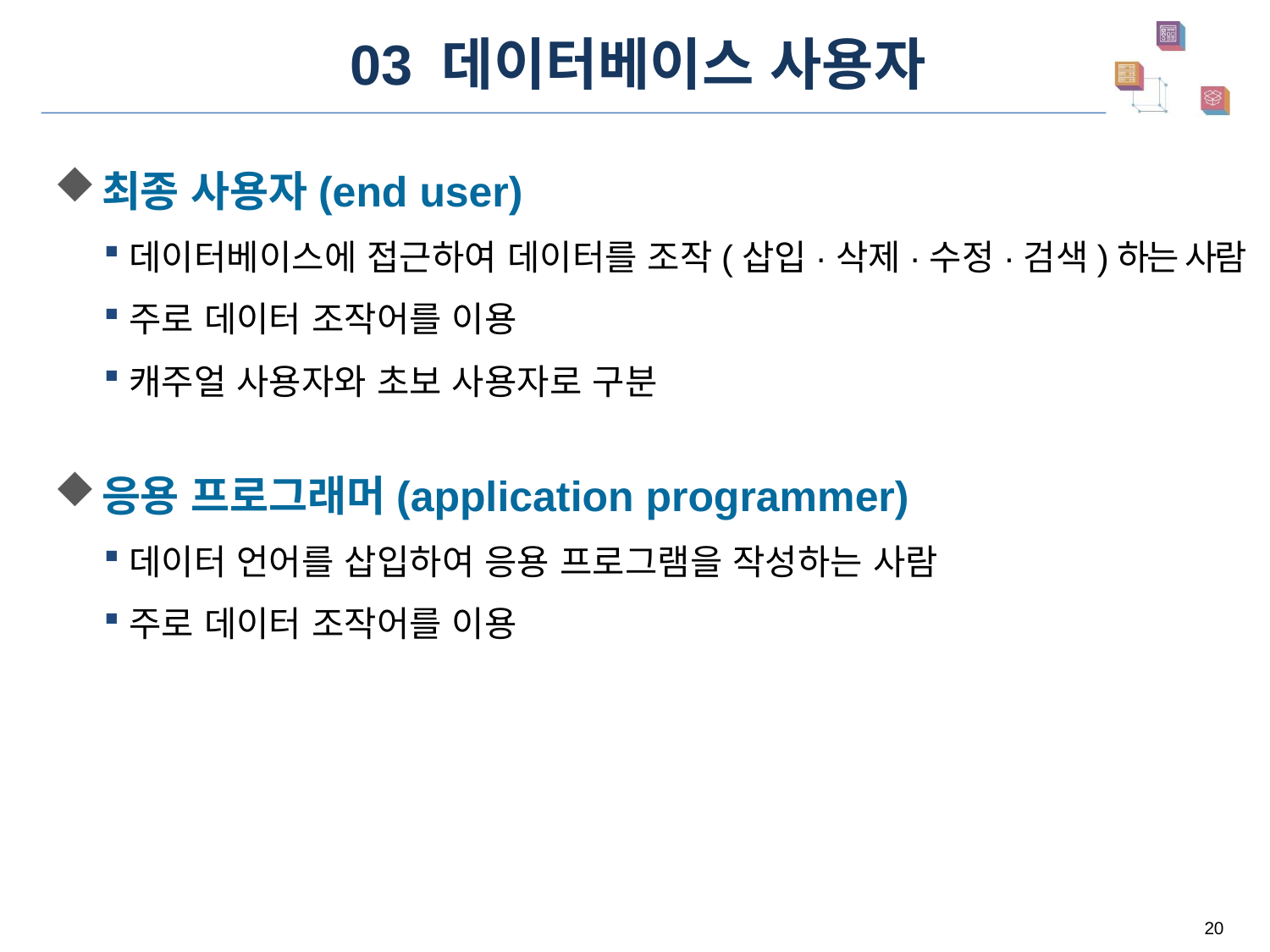

# 03 데이터베이스 사용자
최종 사용자(end user)
데이터베이스에 접근하여 데이터를 조작(삽입·삭제·수정·검색)하는 사람
주로 데이터 조작어를 이용
캐주얼 사용자와 초보 사용자로 구분

응용 프로그래머(application programmer)
데이터 언어를 삽입하여 응용 프로그램을 작성하는 사람
주로 데이터 조작어를 이용